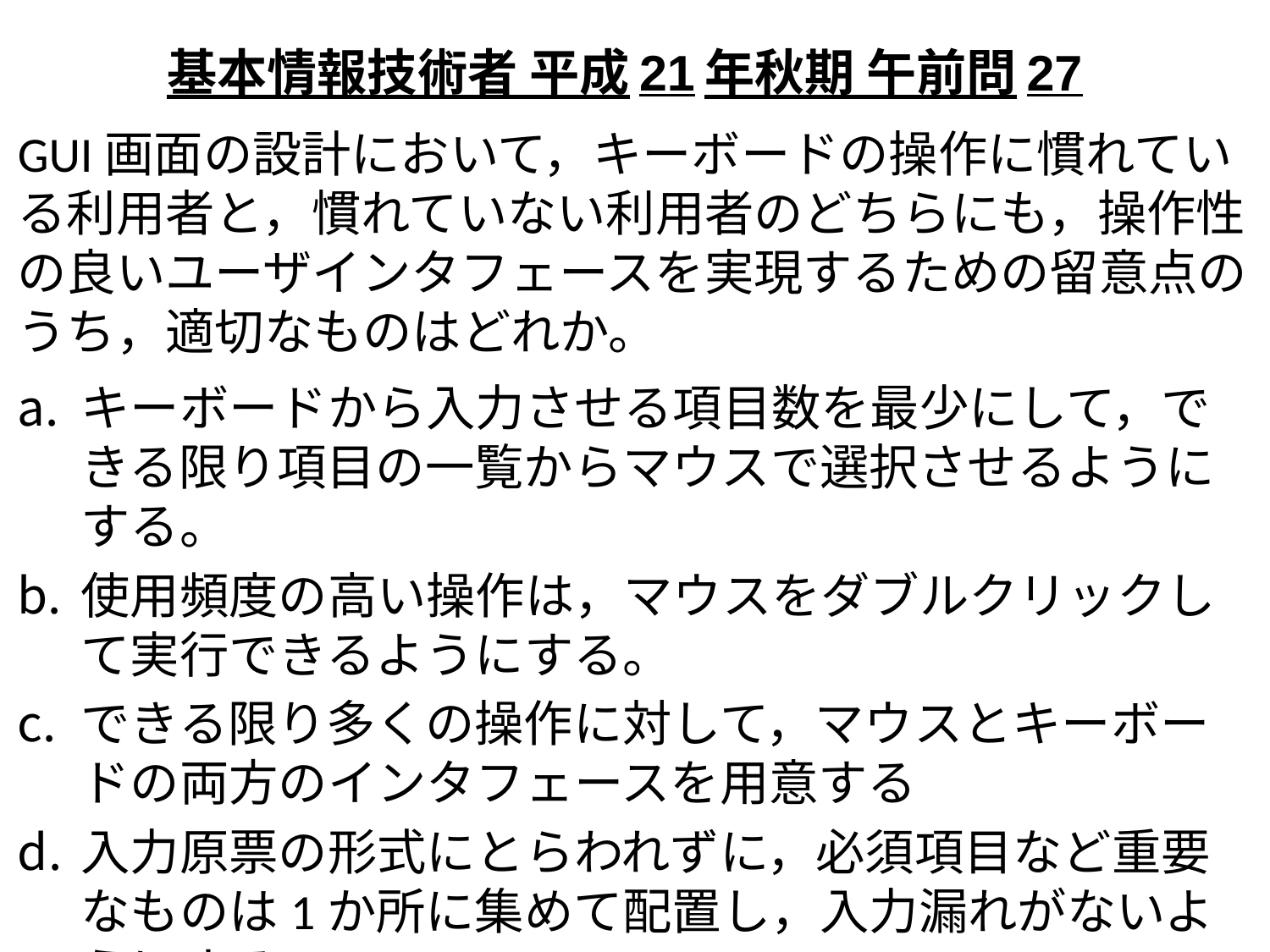

# 基本情報技術者 平成21年秋期 午前問27
GUI画面の設計において，キーボードの操作に慣れている利用者と，慣れていない利用者のどちらにも，操作性の良いユーザインタフェースを実現するための留意点のうち，適切なものはどれか。

キーボードから入力させる項目数を最少にして，できる限り項目の一覧からマウスで選択させるようにする。
使用頻度の高い操作は，マウスをダブルクリックして実行できるようにする。
できる限り多くの操作に対して，マウスとキーボードの両方のインタフェースを用意する
入力原票の形式にとらわれずに，必須項目など重要なものは1か所に集めて配置し，入力漏れがないようにする。